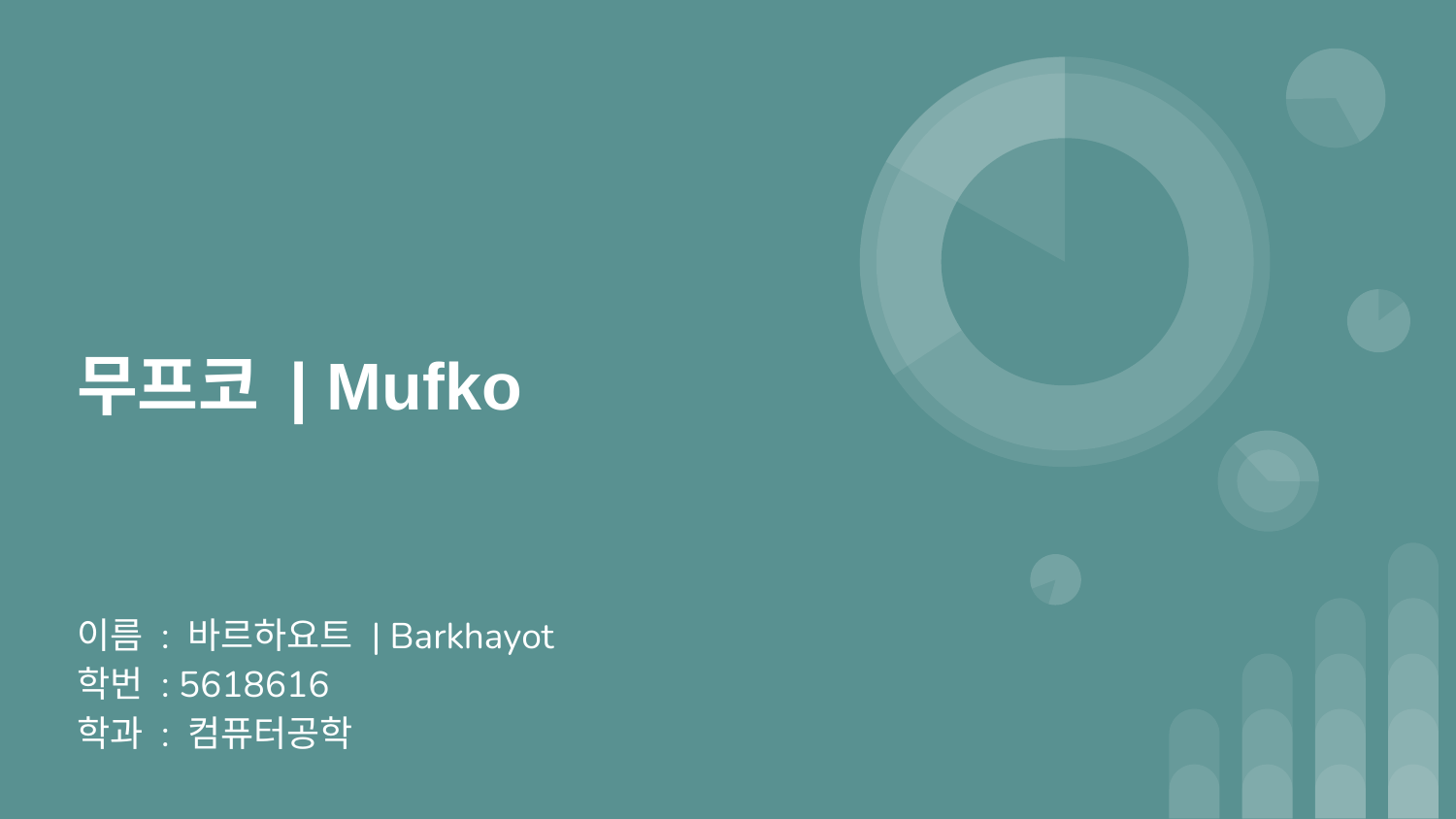

# 무프코 | Mufko
이름 : 바르하요트 | Barkhayot
학번 : 5618616
학과 : 컴퓨터공학